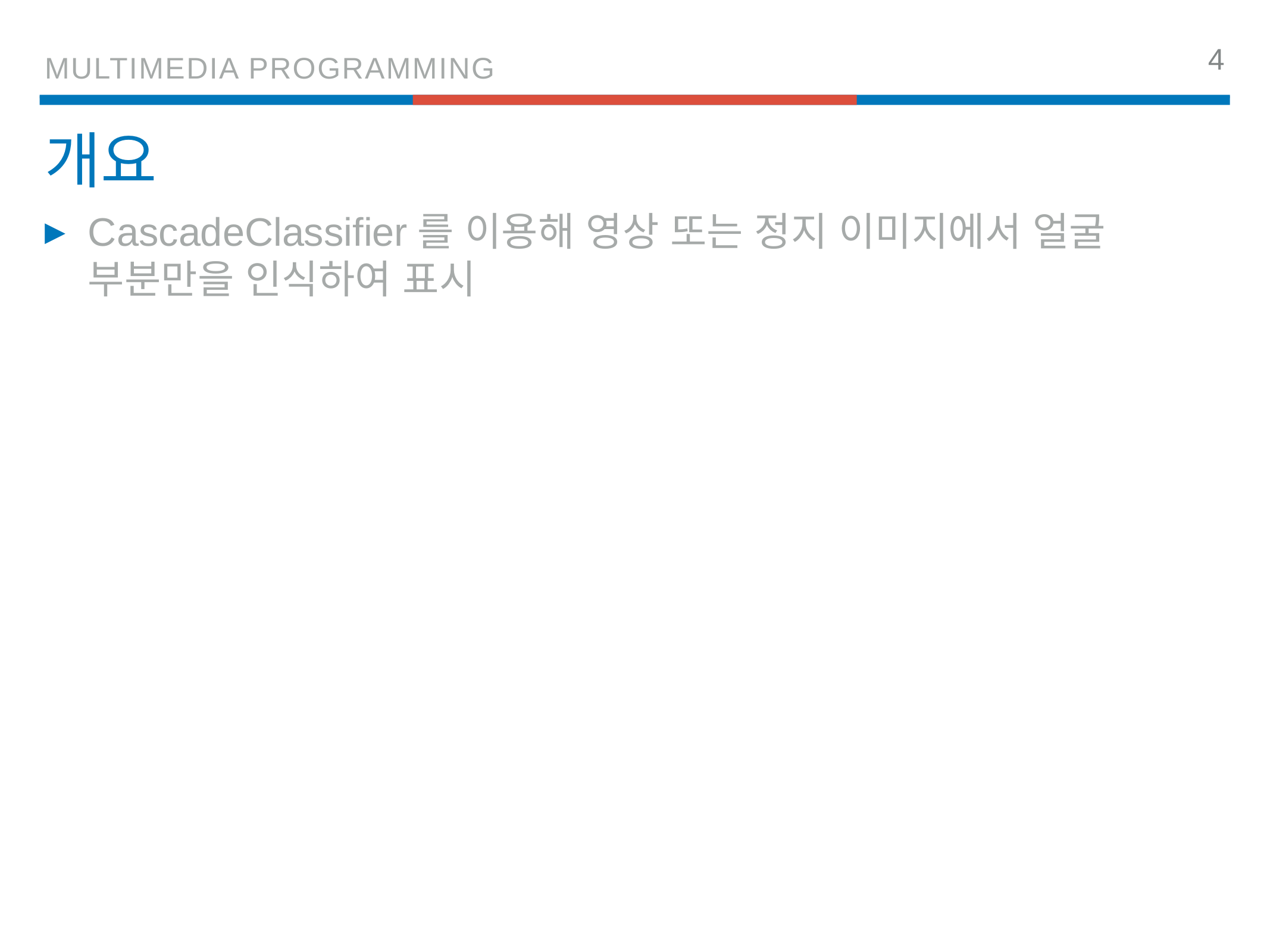

4
Multimedia programming

# 개요
CascadeClassifier를 이용해 영상 또는 정지 이미지에서 얼굴 부분만을 인식하여 표시